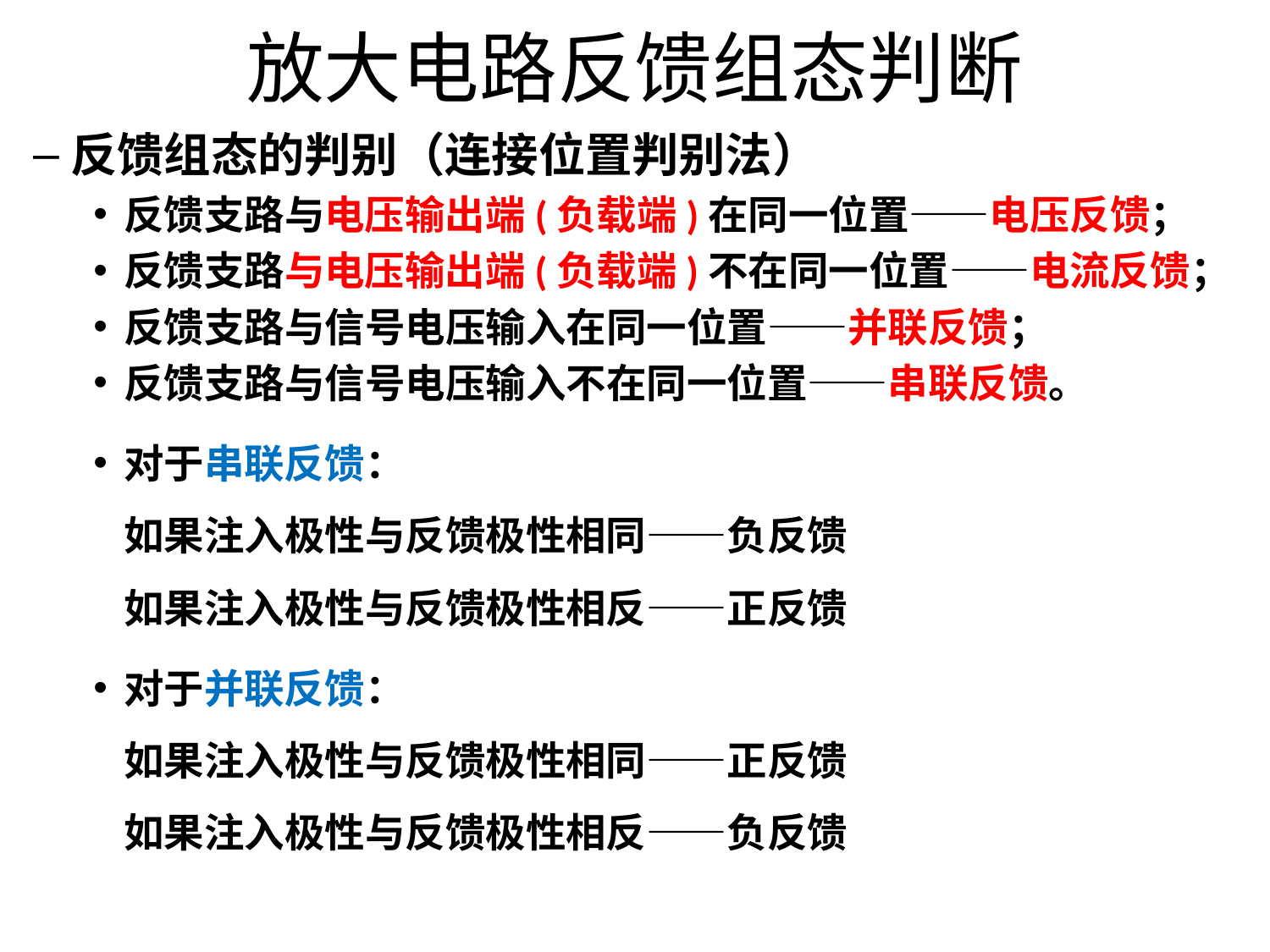

# 放大电路反馈组态判断
反馈组态的判别（连接位置判别法）
反馈支路与电压输出端(负载端)在同一位置——电压反馈；
反馈支路与电压输出端(负载端)不在同一位置——电流反馈；
反馈支路与信号电压输入在同一位置——并联反馈；
反馈支路与信号电压输入不在同一位置——串联反馈。
对于串联反馈：
如果注入极性与反馈极性相同——负反馈
如果注入极性与反馈极性相反——正反馈
对于并联反馈：
如果注入极性与反馈极性相同——正反馈
如果注入极性与反馈极性相反——负反馈